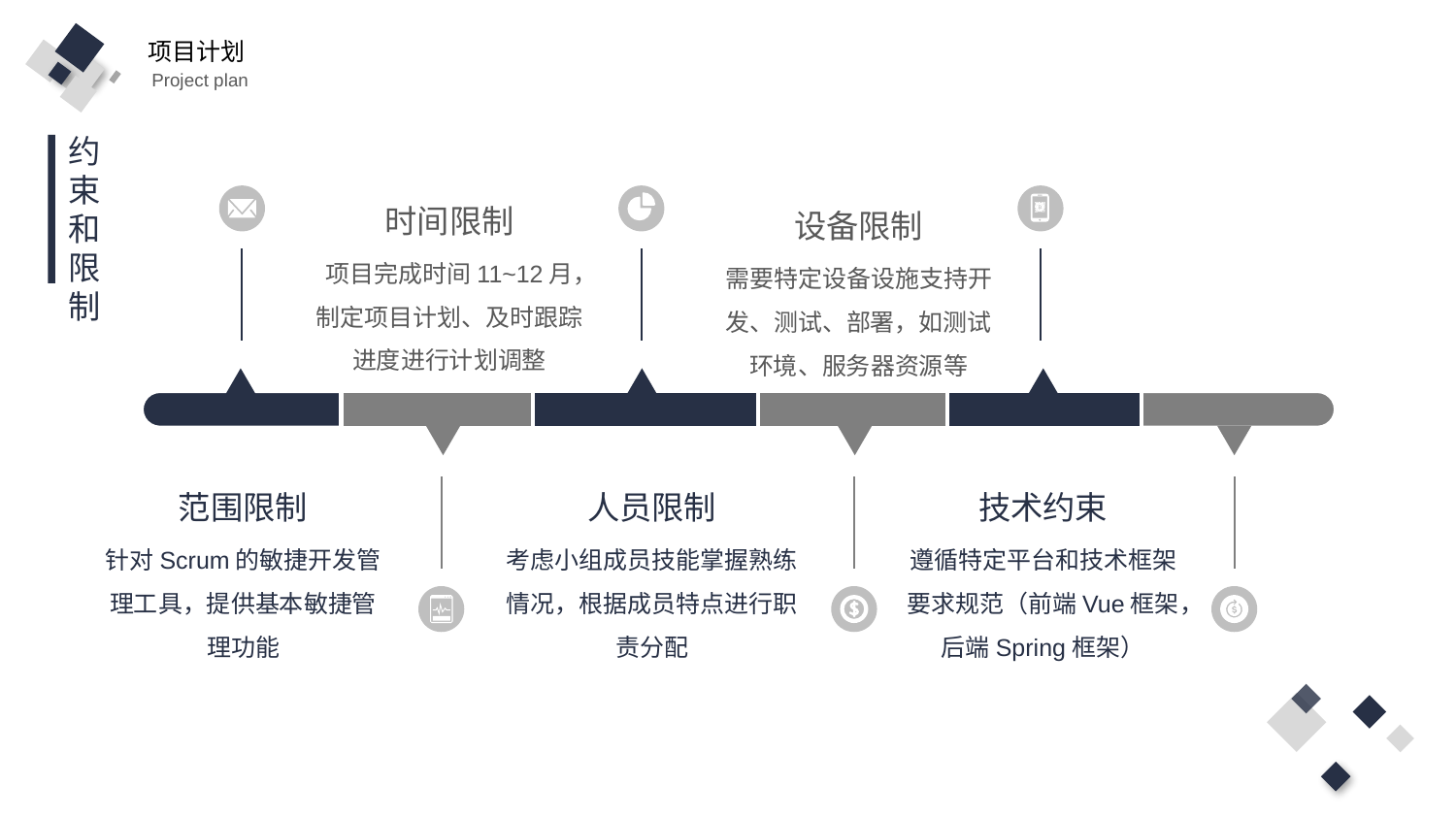

项目计划

Project plan
约束和限制

时间限制
项目完成时间11~12月，制定项目计划、及时跟踪进度进行计划调整
设备限制
需要特定设备设施支持开发、测试、部署，如测试环境、服务器资源等

范围限制
针对Scrum的敏捷开发管理工具，提供基本敏捷管理功能
人员限制
考虑小组成员技能掌握熟练情况，根据成员特点进行职责分配
技术约束
遵循特定平台和技术框架要求规范（前端Vue框架，后端Spring框架）